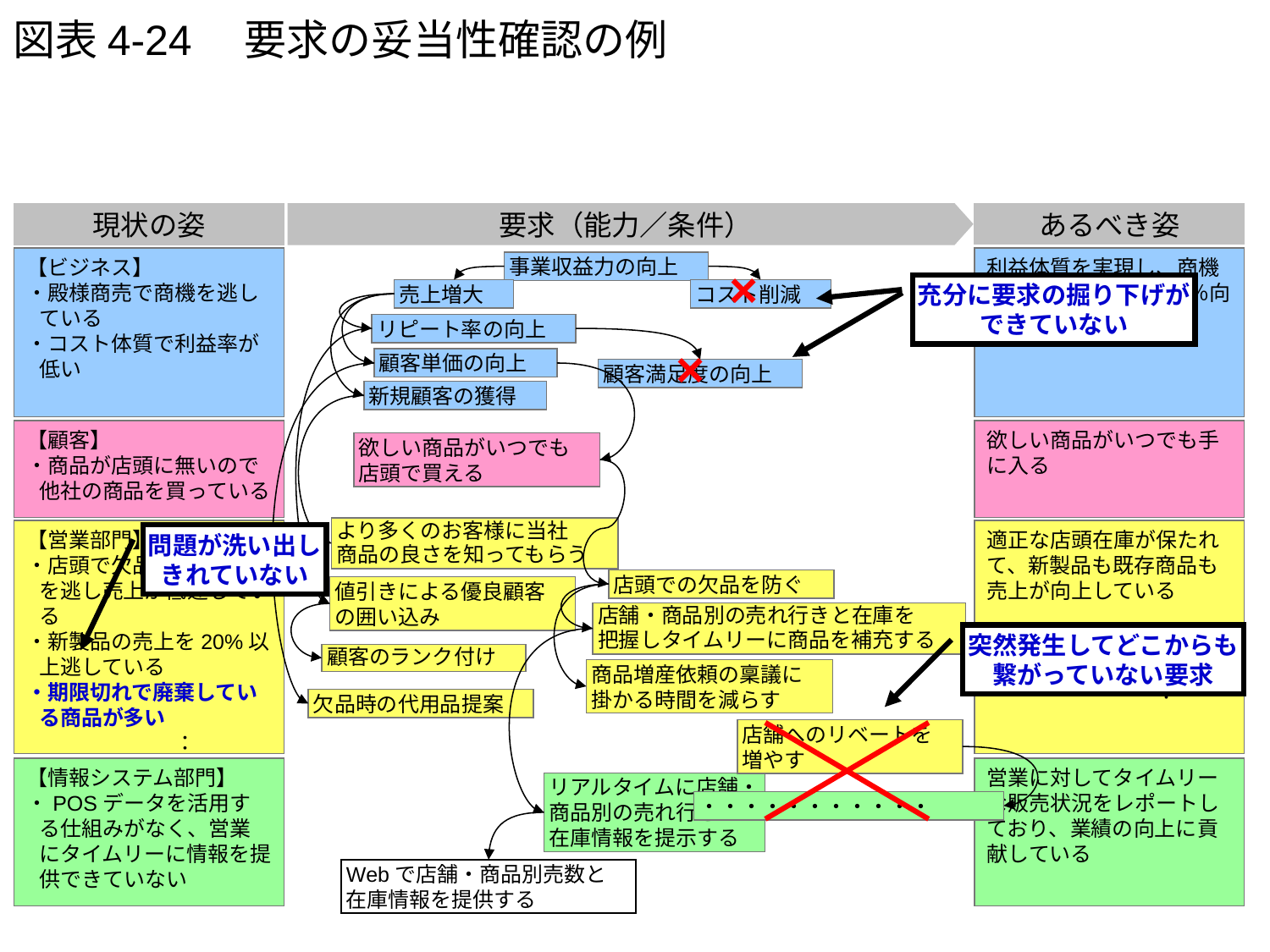

# 図表4-24　要求の妥当性確認の例
現状の姿
要求（能力／条件）
あるべき姿
【ビジネス】
・殿様商売で商機を逃している
・コスト体質で利益率が低い
利益体質を実現し、商機を逃さず、収益が20％向上している
事業収益力の向上
×
充分に要求の掘り下げが
できていない
売上増大
コスト削減

リピート率の向上
顧客単価の向上
×
顧客満足度の向上
新規顧客の獲得
【顧客】
・商品が店頭に無いので他社の商品を買っている
欲しい商品がいつでも手に入る
欲しい商品がいつでも
店頭で買える
より多くのお客様に当社
商品の良さを知ってもらう
【営業部門】
・店頭で欠品が多く商機を逃し売上が低迷している
・新製品の売上を20%以上逃している
・期限切れで廃棄している商品が多い
　　　　　　　：
適正な店頭在庫が保たれて、新製品も既存商品も売上が向上している

廃棄品が減り、不要なロスが減っている
　　　　　　　　：
問題が洗い出し
きれていない
店頭での欠品を防ぐ
値引きによる優良顧客
の囲い込み
店舗・商品別の売れ行きと在庫を
把握しタイムリーに商品を補充する
突然発生してどこからも
繋がっていない要求
顧客のランク付け
商品増産依頼の稟議に
掛かる時間を減らす
欠品時の代用品提案
店舗へのリベートを
増やす

【情報システム部門】
・POSデータを活用する仕組みがなく、営業にタイムリーに情報を提供できていない
営業に対してタイムリーな販売状況をレポートしており、業績の向上に貢献している
リアルタイムに店舗・
商品別の売れ行きと
在庫情報を提示する
・・・・・・・・・・・
Webで店舗・商品別売数と
在庫情報を提供する